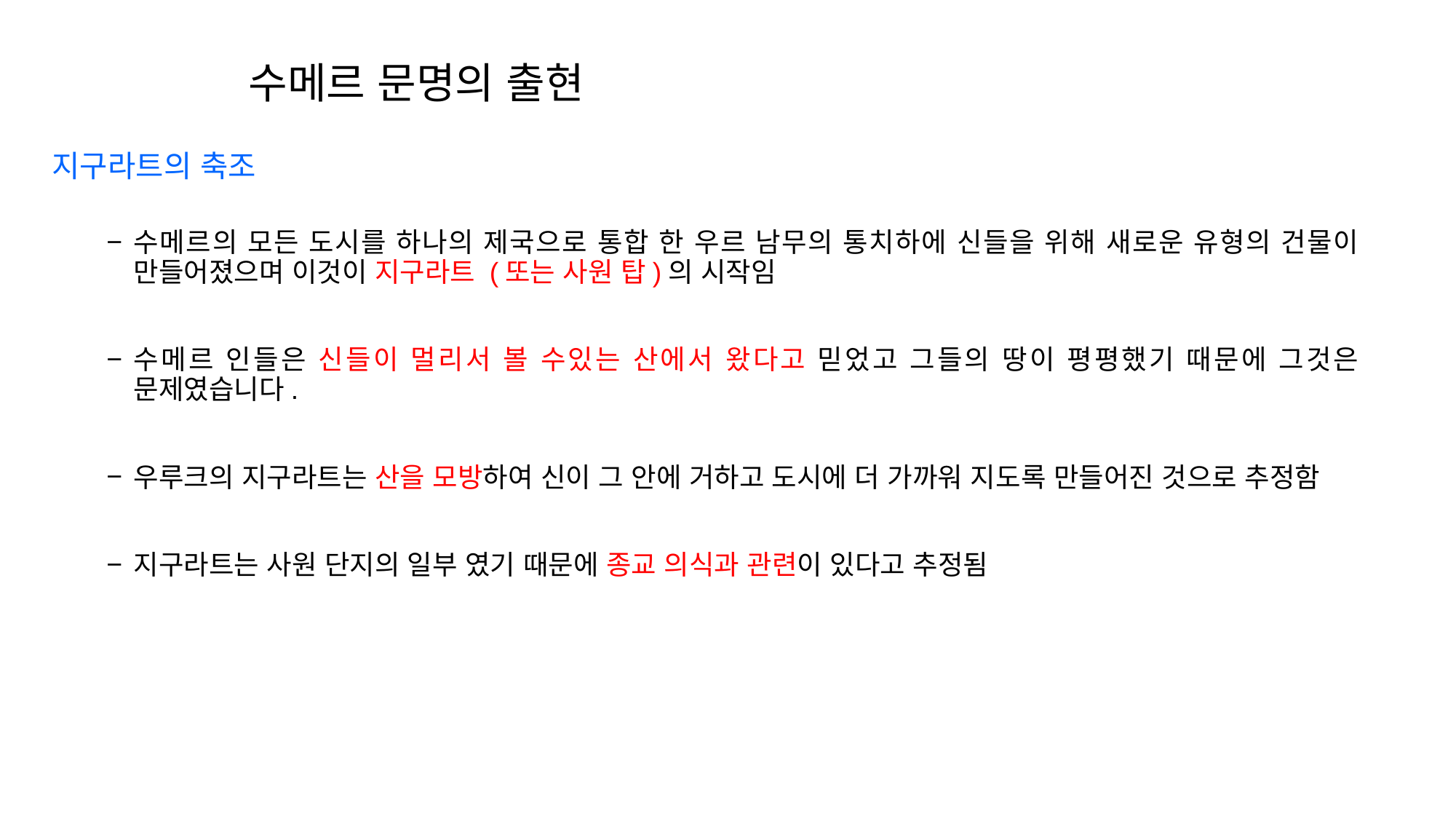

수메르 문명의 출현
지구라트의 축조

수메르의 모든 도시를 하나의 제국으로 통합 한 우르 남무의 통치하에 신들을 위해 새로운 유형의 건물이 만들어졌으며 이것이 지구라트 (또는 사원 탑)의 시작임

수메르 인들은 신들이 멀리서 볼 수있는 산에서 왔다고 믿었고 그들의 땅이 평평했기 때문에 그것은 문제였습니다.

우루크의 지구라트는 산을 모방하여 신이 그 안에 거하고 도시에 더 가까워 지도록 만들어진 것으로 추정함

지구라트는 사원 단지의 일부 였기 때문에 종교 의식과 관련이 있다고 추정됨